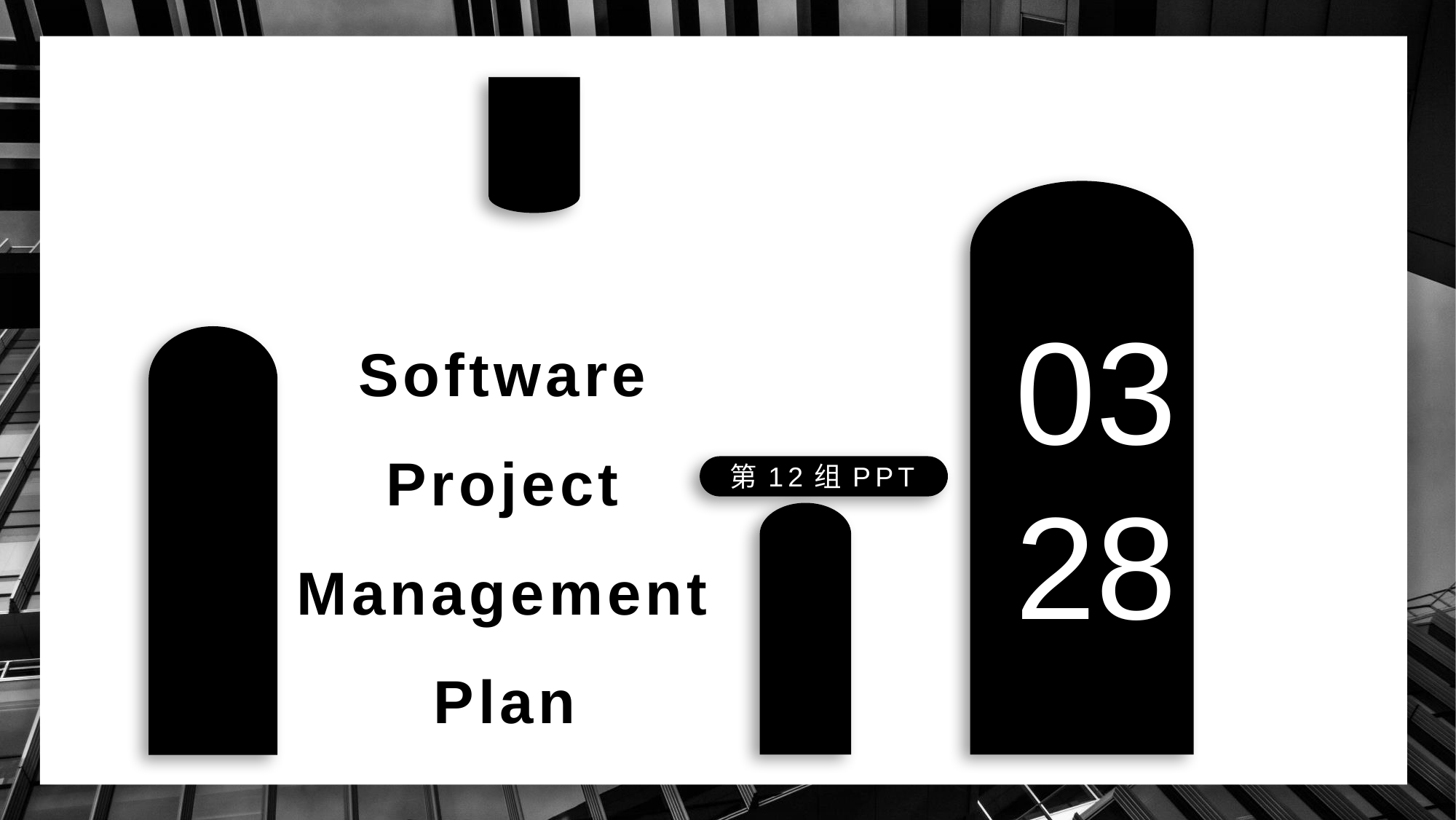

03 28

Software Project Management Plan
第12组PPT